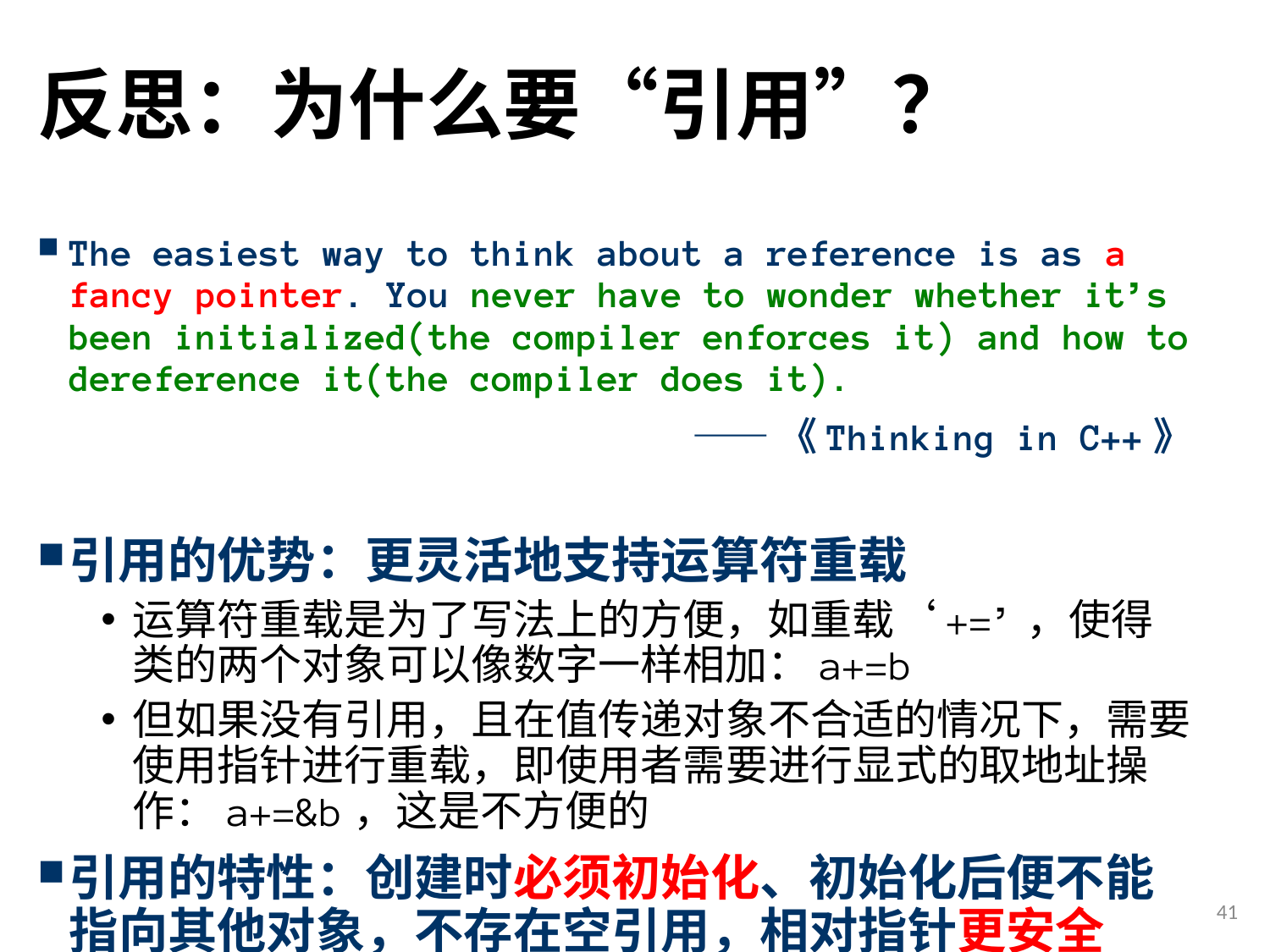

# 反思：为什么要“引用”？
The easiest way to think about a reference is as a fancy pointer. You never have to wonder whether it’s been initialized(the compiler enforces it) and how to dereference it(the compiler does it).
——《Thinking in C++》

引用的优势：更灵活地支持运算符重载
运算符重载是为了写法上的方便，如重载‘+=’，使得类的两个对象可以像数字一样相加：a+=b
但如果没有引用，且在值传递对象不合适的情况下，需要使用指针进行重载，即使用者需要进行显式的取地址操作：a+=&b，这是不方便的
引用的特性：创建时必须初始化、初始化后便不能指向其他对象，不存在空引用，相对指针更安全
41